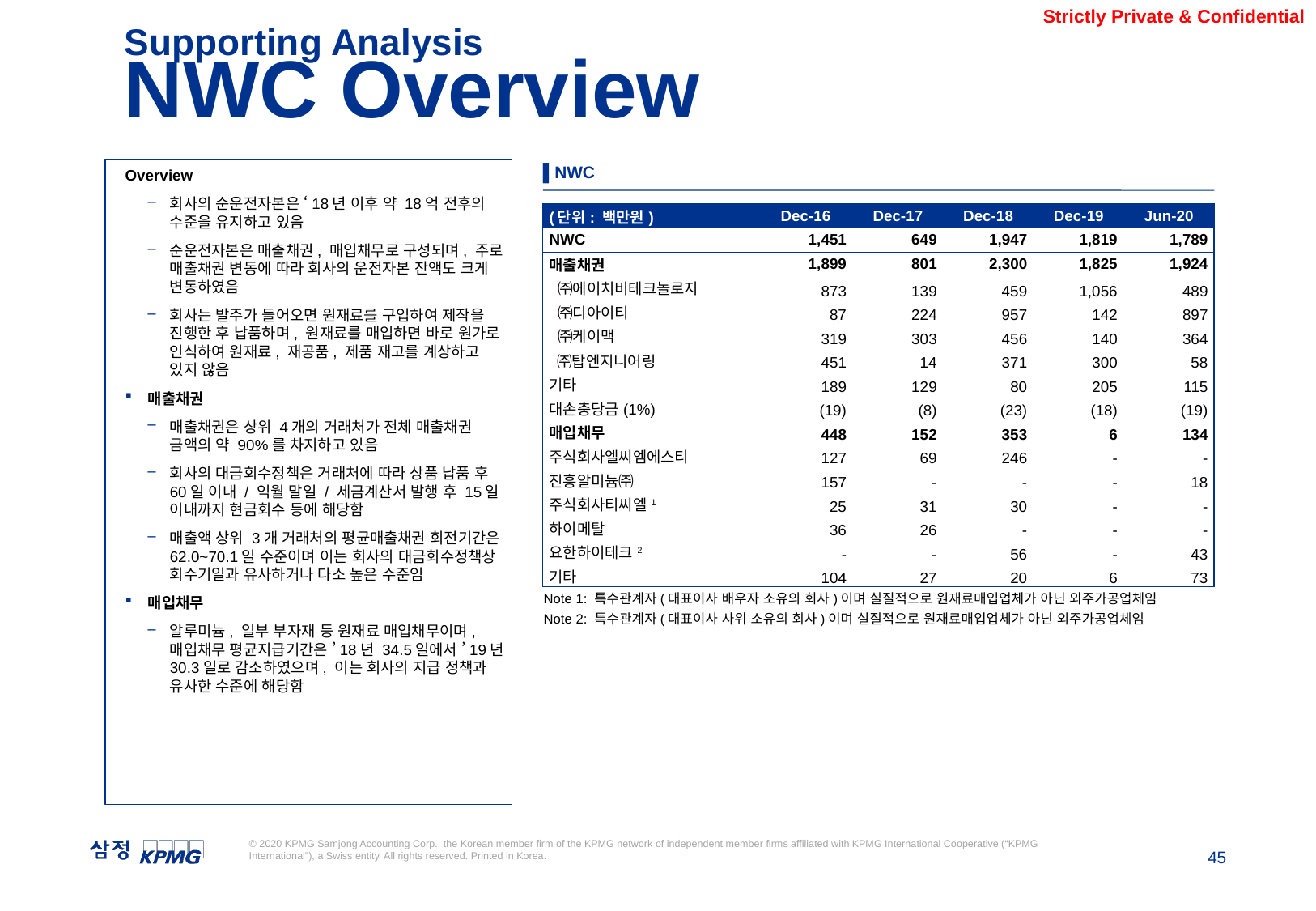

Supporting Analysis
NWC Overview
▌NWC

Overview
회사의 순운전자본은 ‘18년 이후 약 18억 전후의 수준을 유지하고 있음
순운전자본은 매출채권, 매입채무로 구성되며, 주로 매출채권 변동에 따라 회사의 운전자본 잔액도 크게 변동하였음
회사는 발주가 들어오면 원재료를 구입하여 제작을 진행한 후 납품하며, 원재료를 매입하면 바로 원가로 인식하여 원재료, 재공품, 제품 재고를 계상하고 있지 않음
매출채권
매출채권은 상위 4개의 거래처가 전체 매출채권 금액의 약 90%를 차지하고 있음
회사의 대금회수정책은 거래처에 따라 상품 납품 후 60일 이내 / 익월 말일 / 세금계산서 발행 후 15일 이내까지 현금회수 등에 해당함
매출액 상위 3개 거래처의 평균매출채권 회전기간은 62.0~70.1일 수준이며 이는 회사의 대금회수정책상 회수기일과 유사하거나 다소 높은 수준임
매입채무
알루미늄, 일부 부자재 등 원재료 매입채무이며, 매입채무 평균지급기간은 ’18년 34.5일에서 ’19년 30.3일로 감소하였으며, 이는 회사의 지급 정책과 유사한 수준에 해당함

| (단위: 백만원) | Dec-16 | Dec-17 | Dec-18 | Dec-19 | Jun-20 |
| --- | --- | --- | --- | --- | --- |
| NWC | 1,451 | 649 | 1,947 | 1,819 | 1,789 |
| 매출채권 | 1,899 | 801 | 2,300 | 1,825 | 1,924 |
| ㈜에이치비테크놀로지 | 873 | 139 | 459 | 1,056 | 489 |
| ㈜디아이티 | 87 | 224 | 957 | 142 | 897 |
| ㈜케이맥 | 319 | 303 | 456 | 140 | 364 |
| ㈜탑엔지니어링 | 451 | 14 | 371 | 300 | 58 |
| 기타 | 189 | 129 | 80 | 205 | 115 |
| 대손충당금(1%) | (19) | (8) | (23) | (18) | (19) |
| 매입채무 | 448 | 152 | 353 | 6 | 134 |
| 주식회사엘씨엠에스티 | 127 | 69 | 246 | - | - |
| 진흥알미늄㈜ | 157 | - | - | - | 18 |
| 주식회사티씨엘1 | 25 | 31 | 30 | - | - |
| 하이메탈 | 36 | 26 | - | - | - |
| 요한하이테크2 | - | - | 56 | - | 43 |
| 기타 | 104 | 27 | 20 | 6 | 73 |
Note 1: 특수관계자(대표이사 배우자 소유의 회사)이며 실질적으로 원재료매입업체가 아닌 외주가공업체임
Note 2: 특수관계자(대표이사 사위 소유의 회사)이며 실질적으로 원재료매입업체가 아닌 외주가공업체임